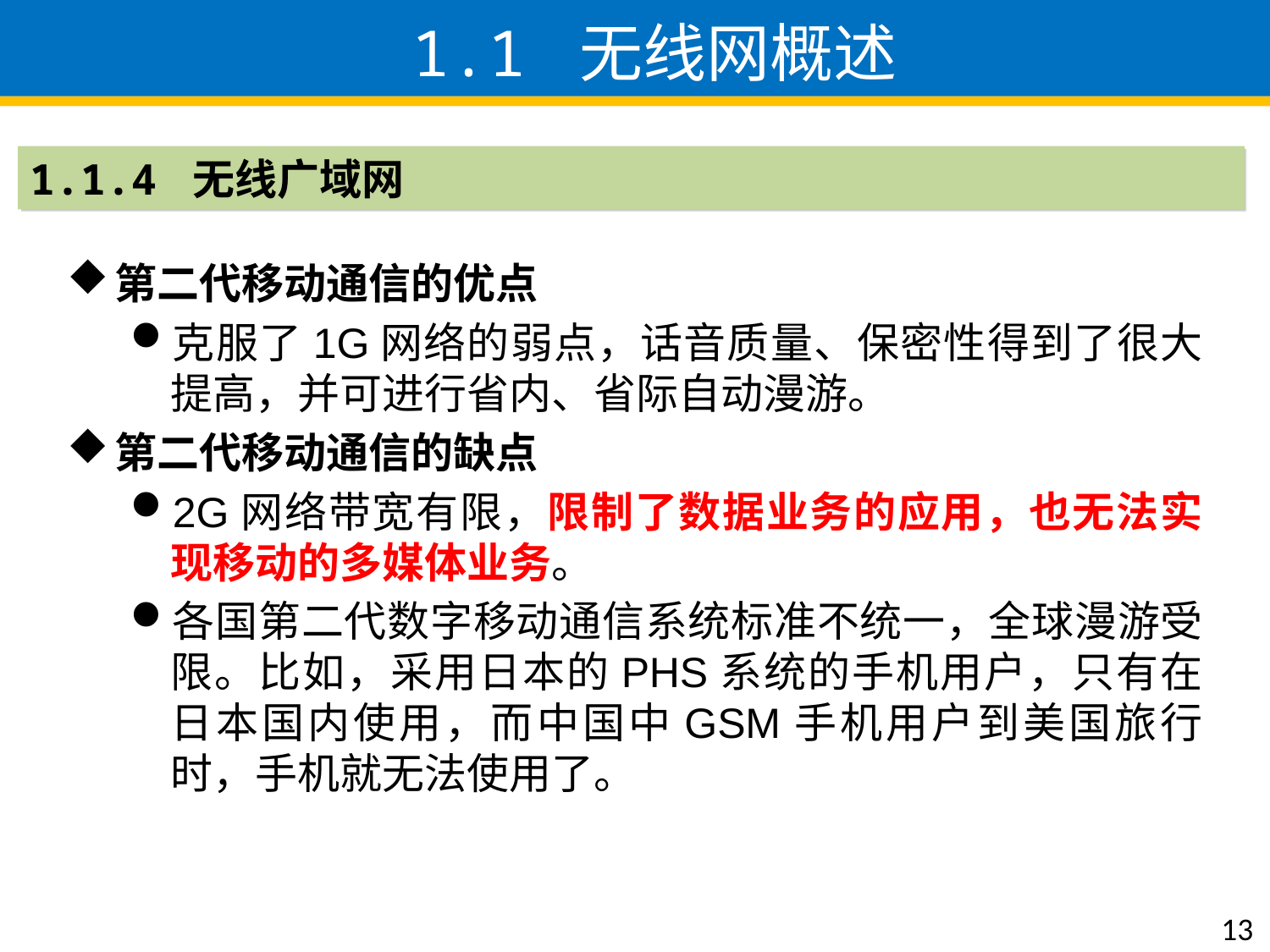

# 1.1 无线网概述
1.1.4 无线广域网
第二代移动通信的优点
克服了1G网络的弱点，话音质量、保密性得到了很大提高，并可进行省内、省际自动漫游。
第二代移动通信的缺点
2G网络带宽有限，限制了数据业务的应用，也无法实现移动的多媒体业务。
各国第二代数字移动通信系统标准不统一，全球漫游受限。比如，采用日本的PHS系统的手机用户，只有在日本国内使用，而中国中GSM手机用户到美国旅行时，手机就无法使用了。
13